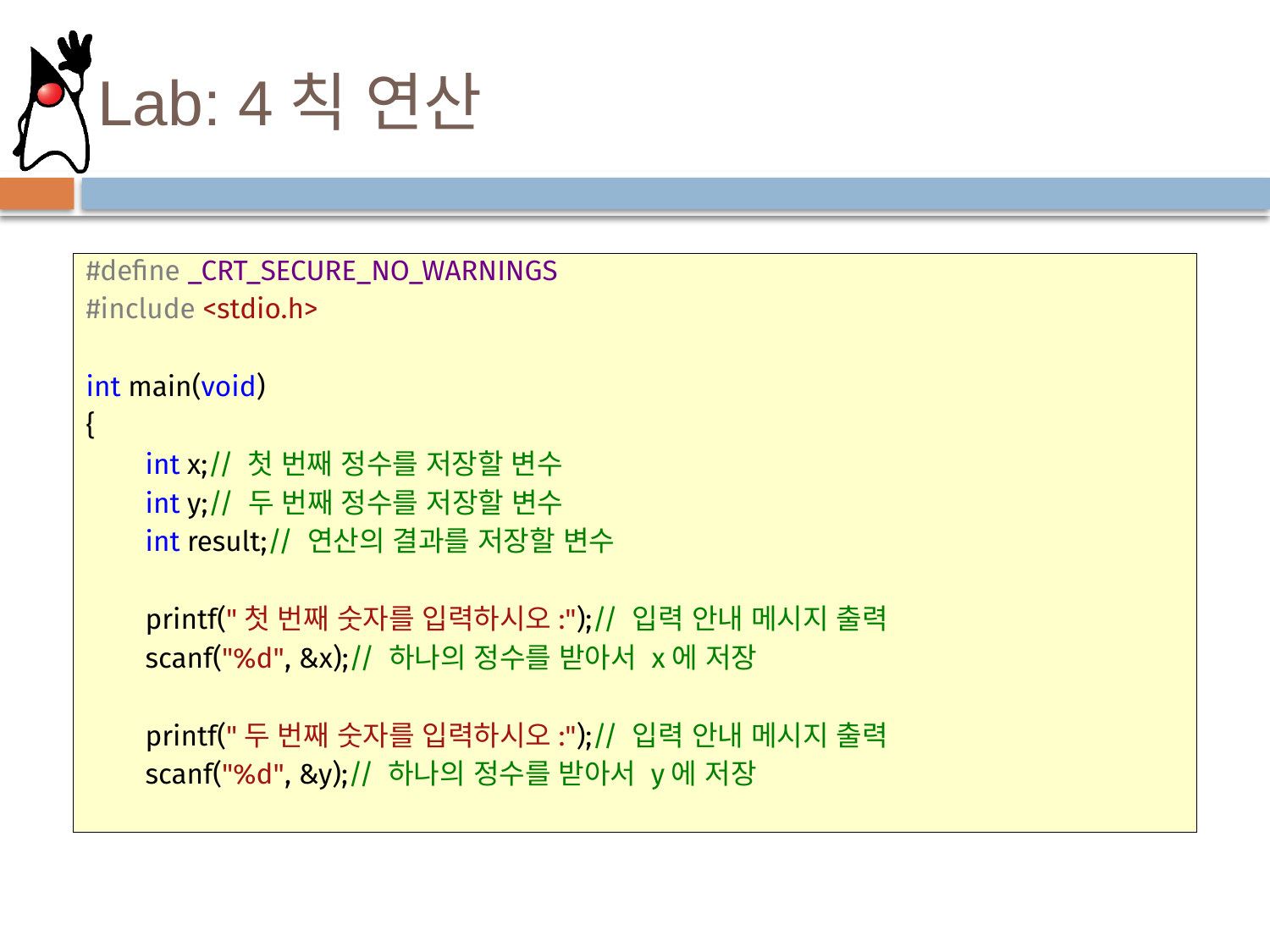

# Lab: 4칙 연산
#define _CRT_SECURE_NO_WARNINGS
#include <stdio.h>

int main(void)
{
        int x;// 첫 번째 정수를 저장할 변수
        int y;// 두 번째 정수를 저장할 변수
        int result;// 연산의 결과를 저장할 변수

        printf("첫 번째 숫자를 입력하시오:");// 입력 안내 메시지 출력
        scanf("%d", &x);// 하나의 정수를 받아서 x에 저장

        printf("두 번째 숫자를 입력하시오:");// 입력 안내 메시지 출력
        scanf("%d", &y);// 하나의 정수를 받아서 y에 저장